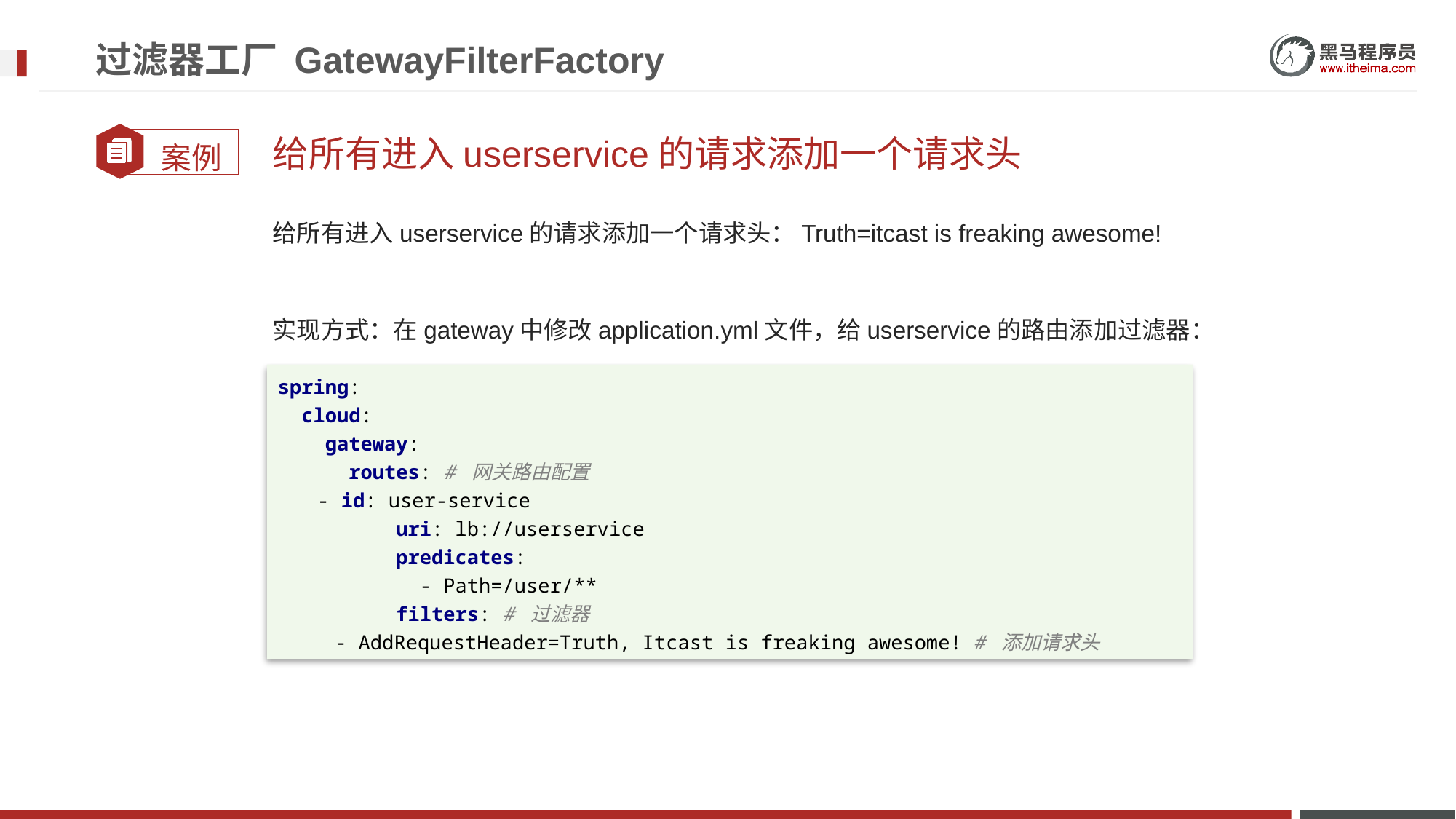

# 过滤器工厂 GatewayFilterFactory
给所有进入userservice的请求添加一个请求头
给所有进入userservice的请求添加一个请求头：Truth=itcast is freaking awesome!

实现方式：在gateway中修改application.yml文件，给userservice的路由添加过滤器：

spring:
  cloud:
    gateway:
      routes: # 网关路由配置
        - id: user-service
          uri: lb://userservice
          predicates:
            - Path=/user/**
          filters: # 过滤器
            - AddRequestHeader=Truth, Itcast is freaking awesome! # 添加请求头